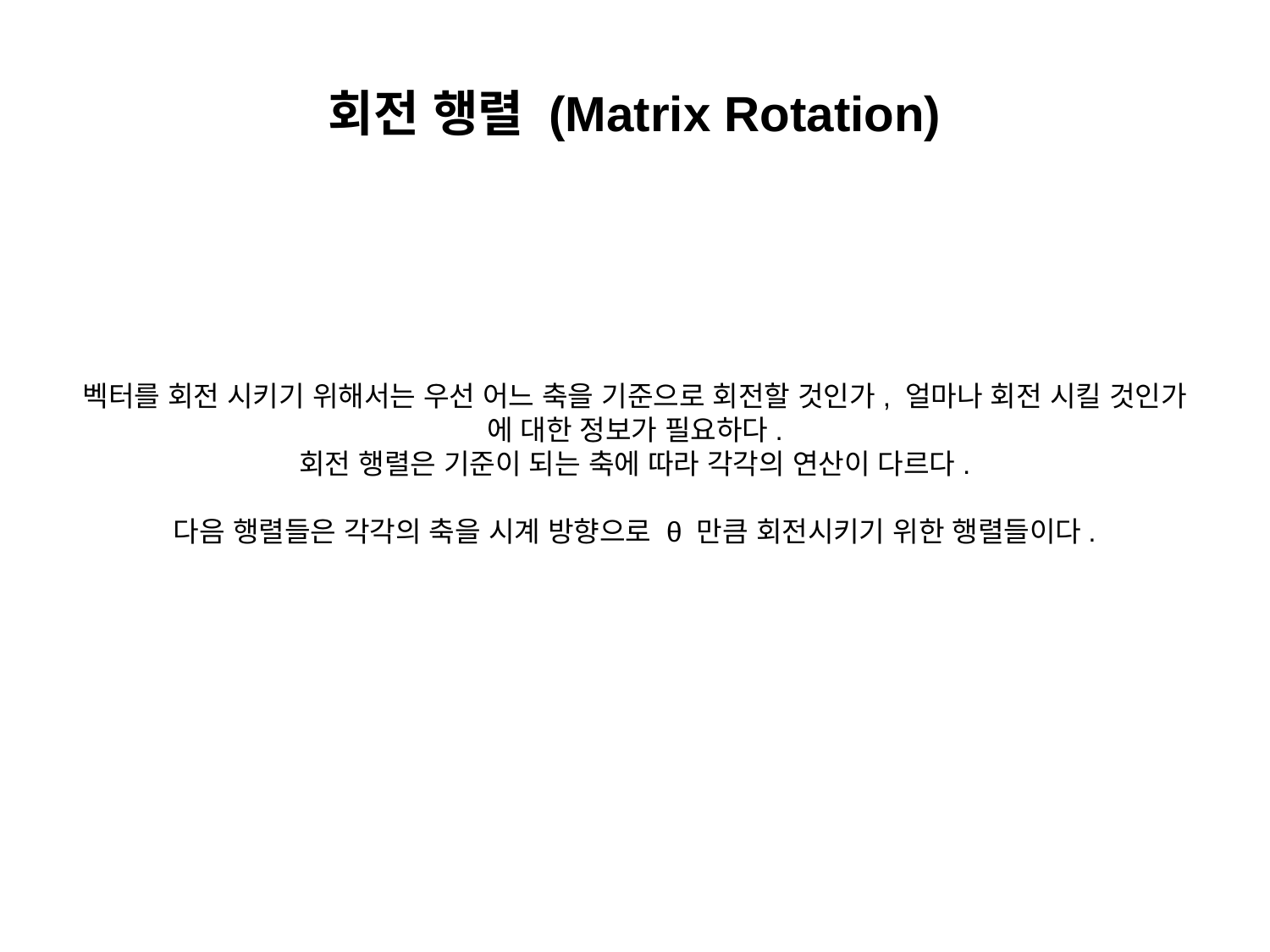

회전 행렬 (Matrix Rotation)
벡터를 회전 시키기 위해서는 우선 어느 축을 기준으로 회전할 것인가, 얼마나 회전 시킬 것인가
에 대한 정보가 필요하다.
회전 행렬은 기준이 되는 축에 따라 각각의 연산이 다르다.

다음 행렬들은 각각의 축을 시계 방향으로 θ 만큼 회전시키기 위한 행렬들이다.